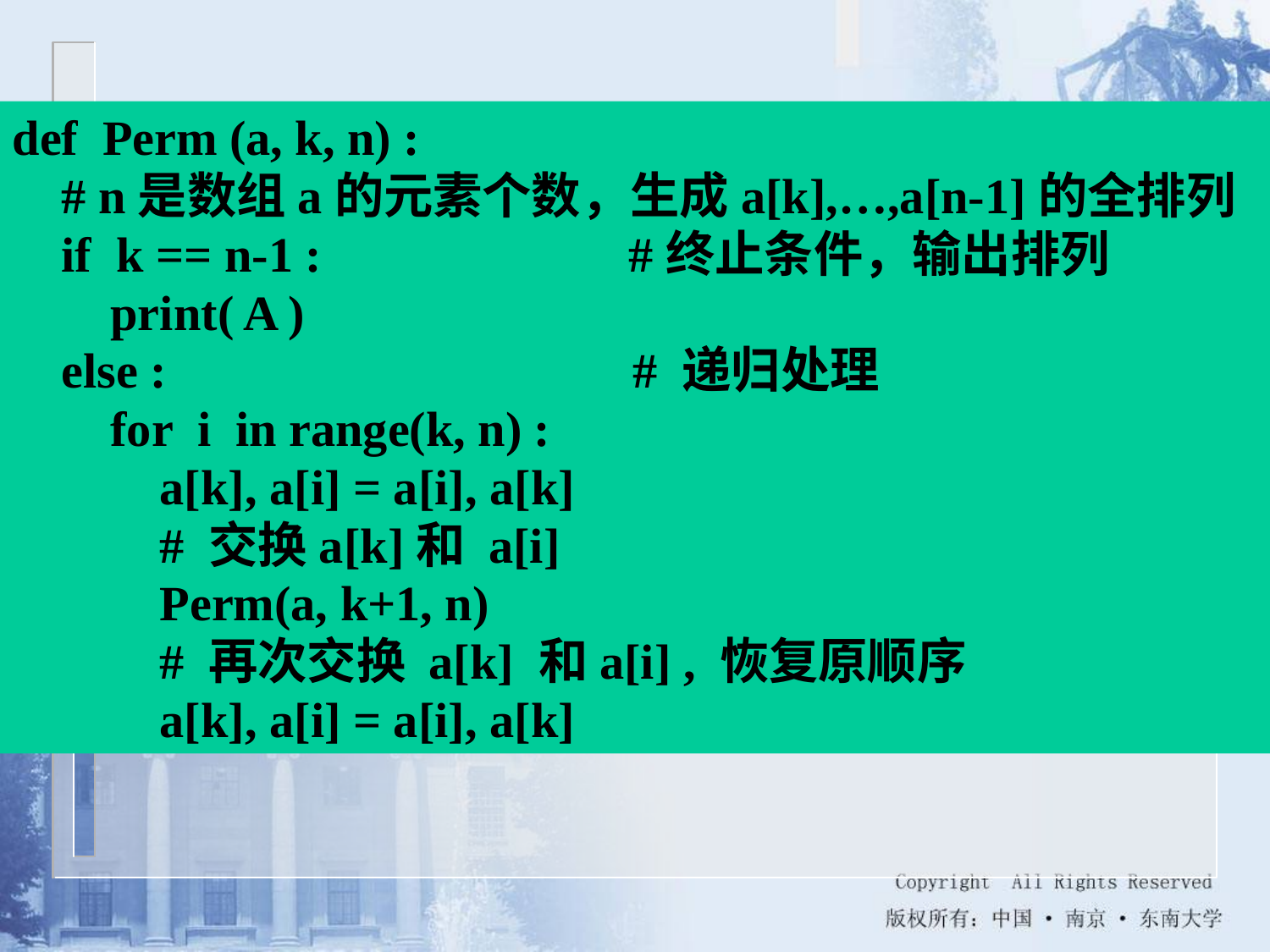

def  Perm (a, k, n) :
    # n是数组a的元素个数，生成a[k],…,a[n-1]的全排列
    if  k == n-1 :                         #终止条件，输出排列
        print( A )
    else :                                      # 递归处理
        for  i  in range(k, n) :
            a[k], a[i] = a[i], a[k]
            # 交换a[k]和 a[i]
            Perm(a, k+1, n)
            # 再次交换 a[k] 和a[i] , 恢复原顺序
            a[k], a[i] = a[i], a[k]